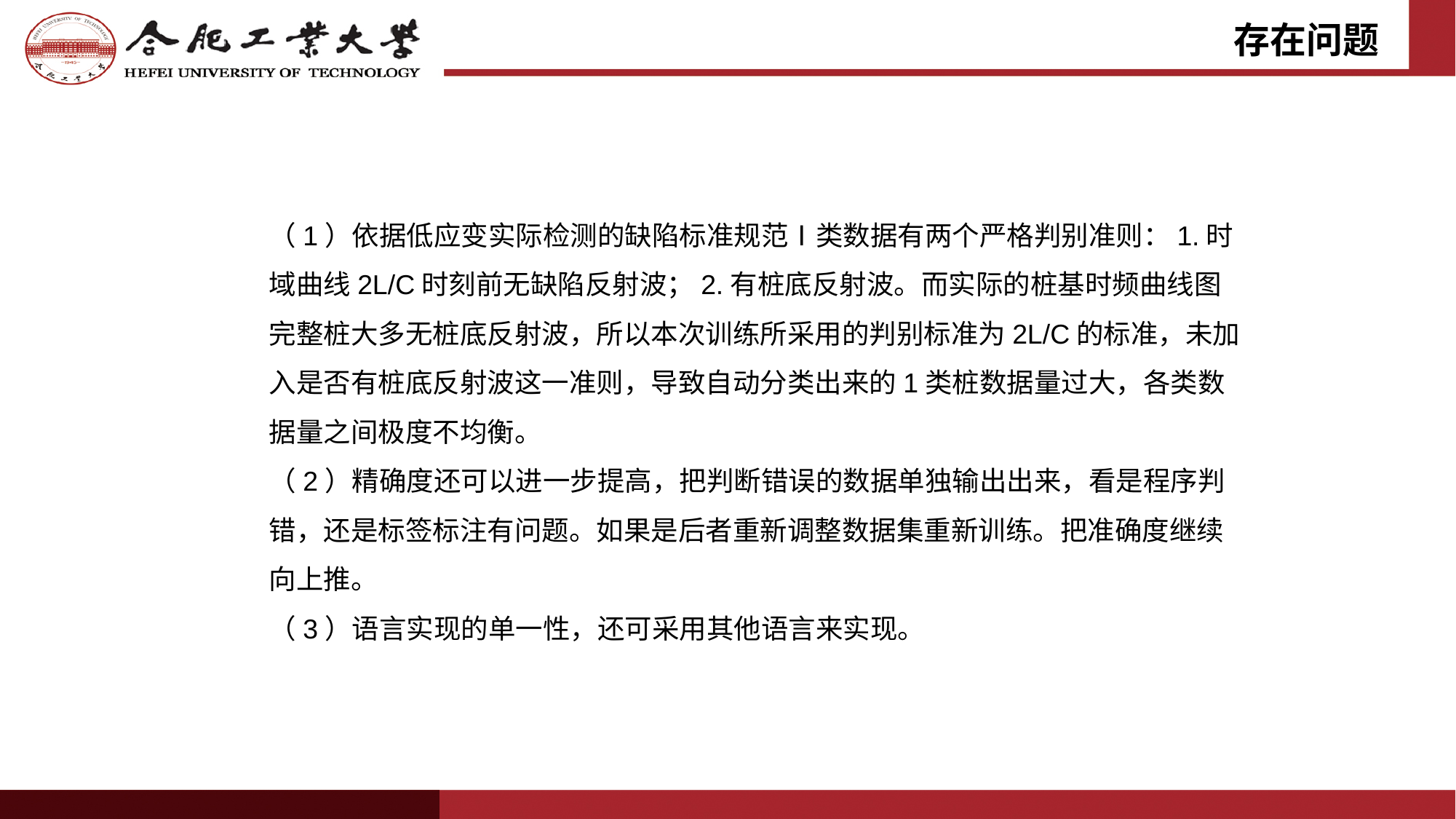

存在问题
（1）依据低应变实际检测的缺陷标准规范Ⅰ类数据有两个严格判别准则：1.时域曲线2L/C时刻前无缺陷反射波；2.有桩底反射波。而实际的桩基时频曲线图完整桩大多无桩底反射波，所以本次训练所采用的判别标准为2L/C的标准，未加入是否有桩底反射波这一准则，导致自动分类出来的1类桩数据量过大，各类数据量之间极度不均衡。
（2）精确度还可以进一步提高，把判断错误的数据单独输出出来，看是程序判错，还是标签标注有问题。如果是后者重新调整数据集重新训练。把准确度继续向上推。
（3）语言实现的单一性，还可采用其他语言来实现。